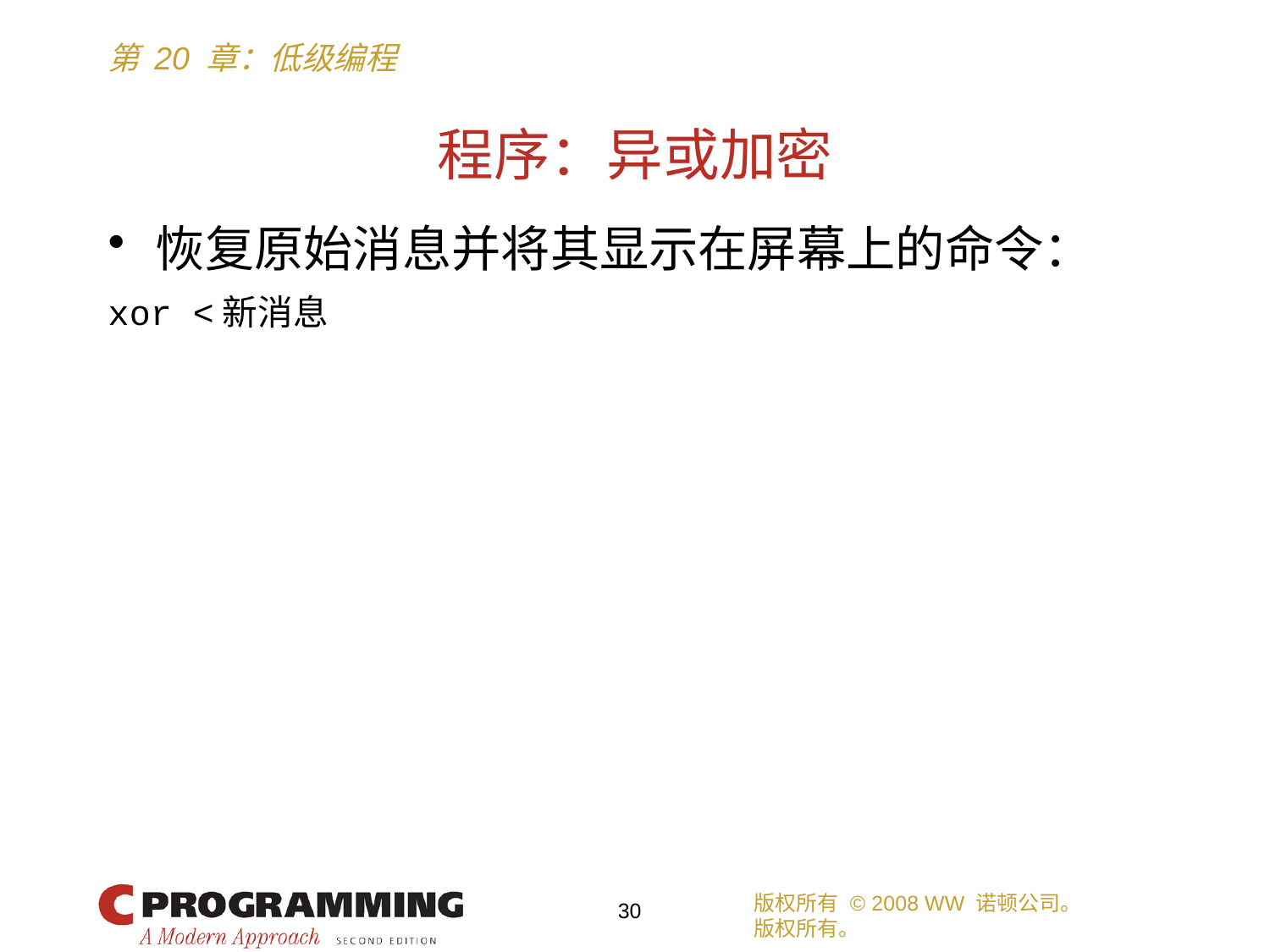

# 程序：异或加密
恢复原始消息并将其显示在屏幕上的命令：
xor <新消息
版权所有 © 2008 WW 诺顿公司。
版权所有。
30